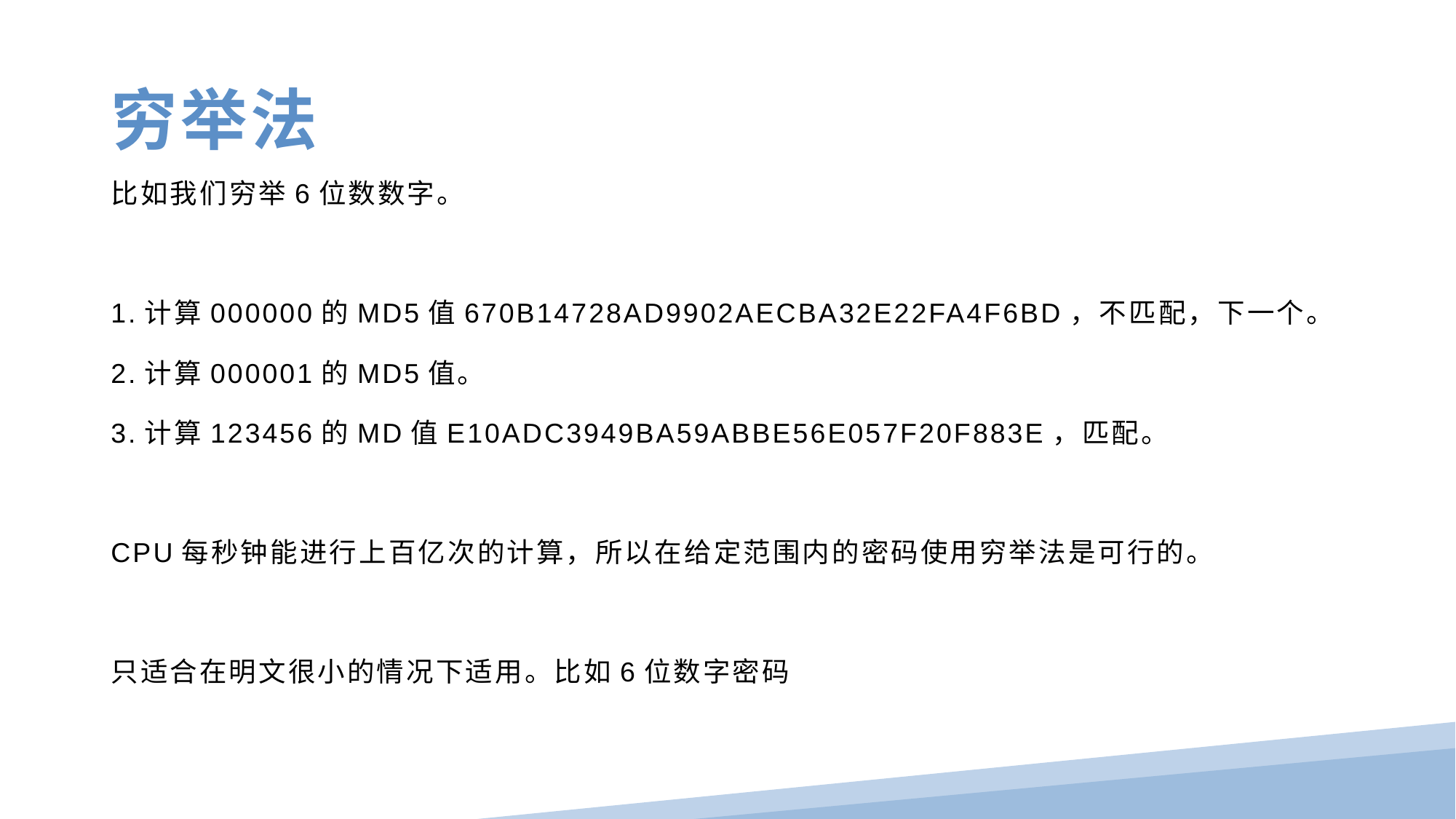

穷举法
比如我们穷举6位数数字。

1.计算000000的MD5值670B14728AD9902AECBA32E22FA4F6BD，不匹配，下一个。
2.计算000001的MD5值。
3.计算123456的MD值E10ADC3949BA59ABBE56E057F20F883E，匹配。

CPU每秒钟能进行上百亿次的计算，所以在给定范围内的密码使用穷举法是可行的。

只适合在明文很小的情况下适用。比如6位数字密码